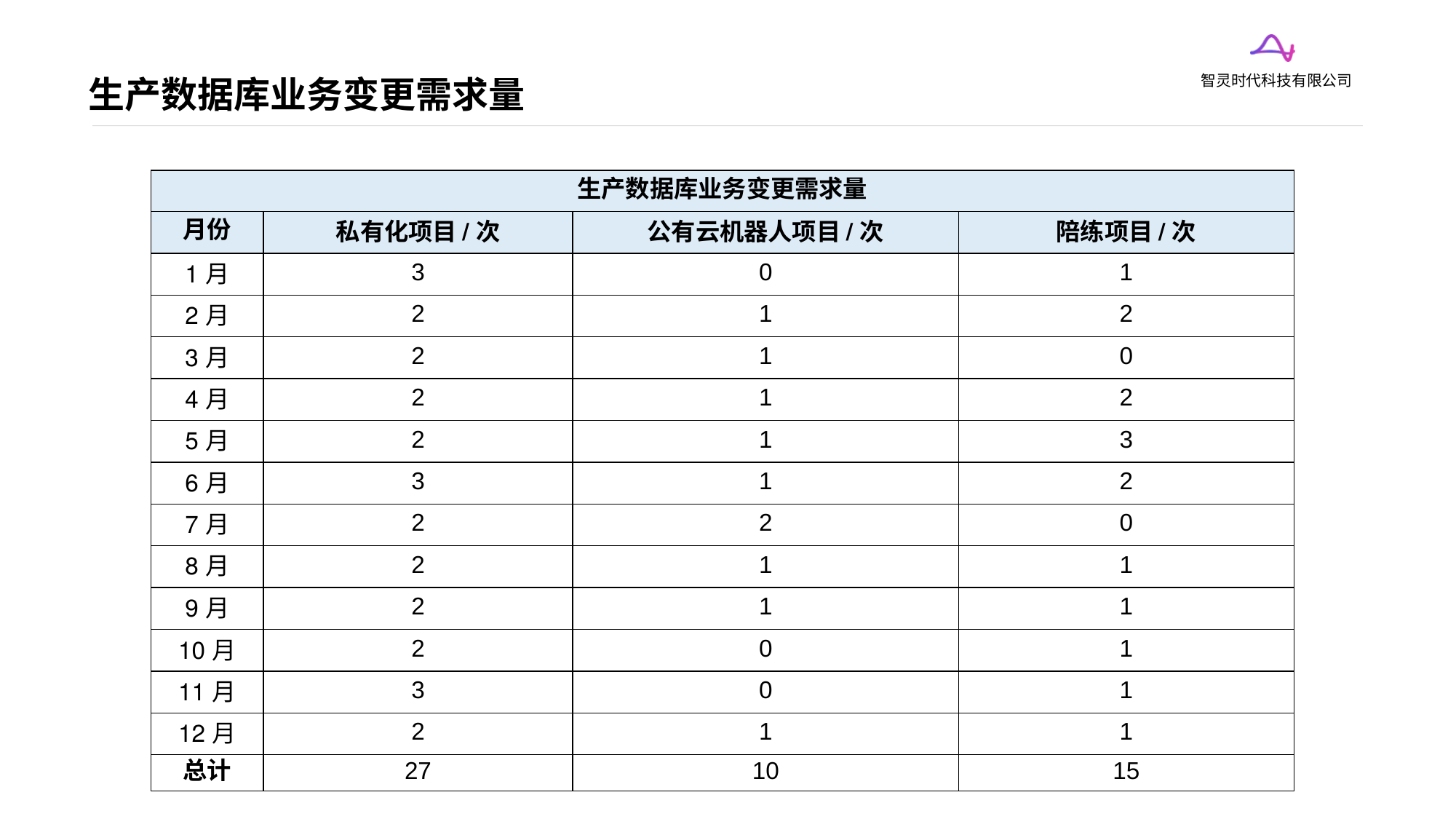

# 生产数据库业务变更需求量
| 生产数据库业务变更需求量 |  |  |  |
| --- | --- | --- | --- |
| 月份 | 私有化项目/次 | 公有云机器人项目/次 | 陪练项目/次 |
| 1月 | 3 | 0 | 1 |
| 2月 | 2 | 1 | 2 |
| 3月 | 2 | 1 | 0 |
| 4月 | 2 | 1 | 2 |
| 5月 | 2 | 1 | 3 |
| 6月 | 3 | 1 | 2 |
| 7月 | 2 | 2 | 0 |
| 8月 | 2 | 1 | 1 |
| 9月 | 2 | 1 | 1 |
| 10月 | 2 | 0 | 1 |
| 11月 | 3 | 0 | 1 |
| 12月 | 2 | 1 | 1 |
| 总计 | 27 | 10 | 15 |